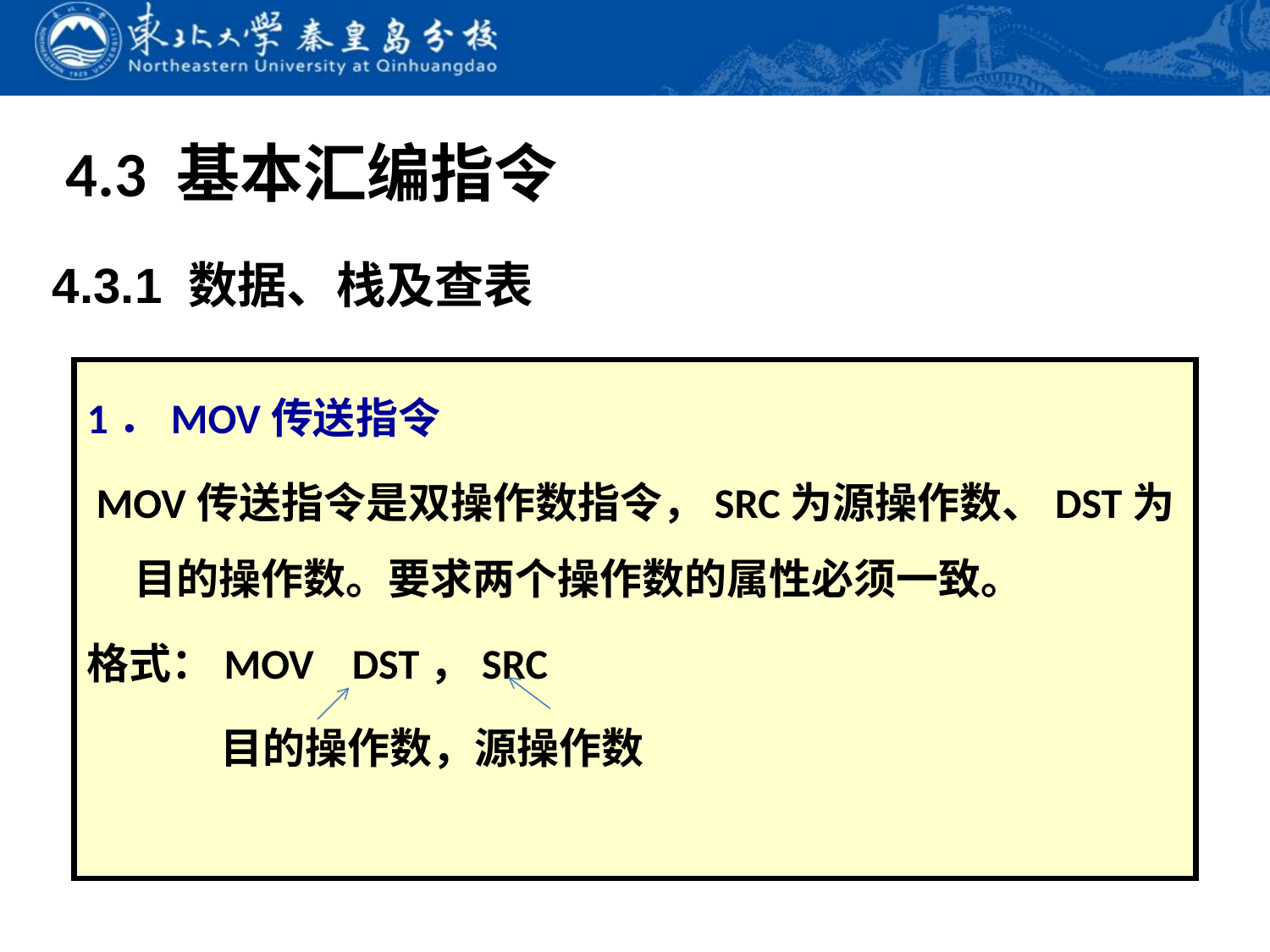

# 4.3 基本汇编指令
4.3.1 数据、栈及查表
1．MOV传送指令
 MOV传送指令是双操作数指令，SRC为源操作数、DST为目的操作数。要求两个操作数的属性必须一致。
格式：MOV    DST，SRC
             目的操作数，源操作数